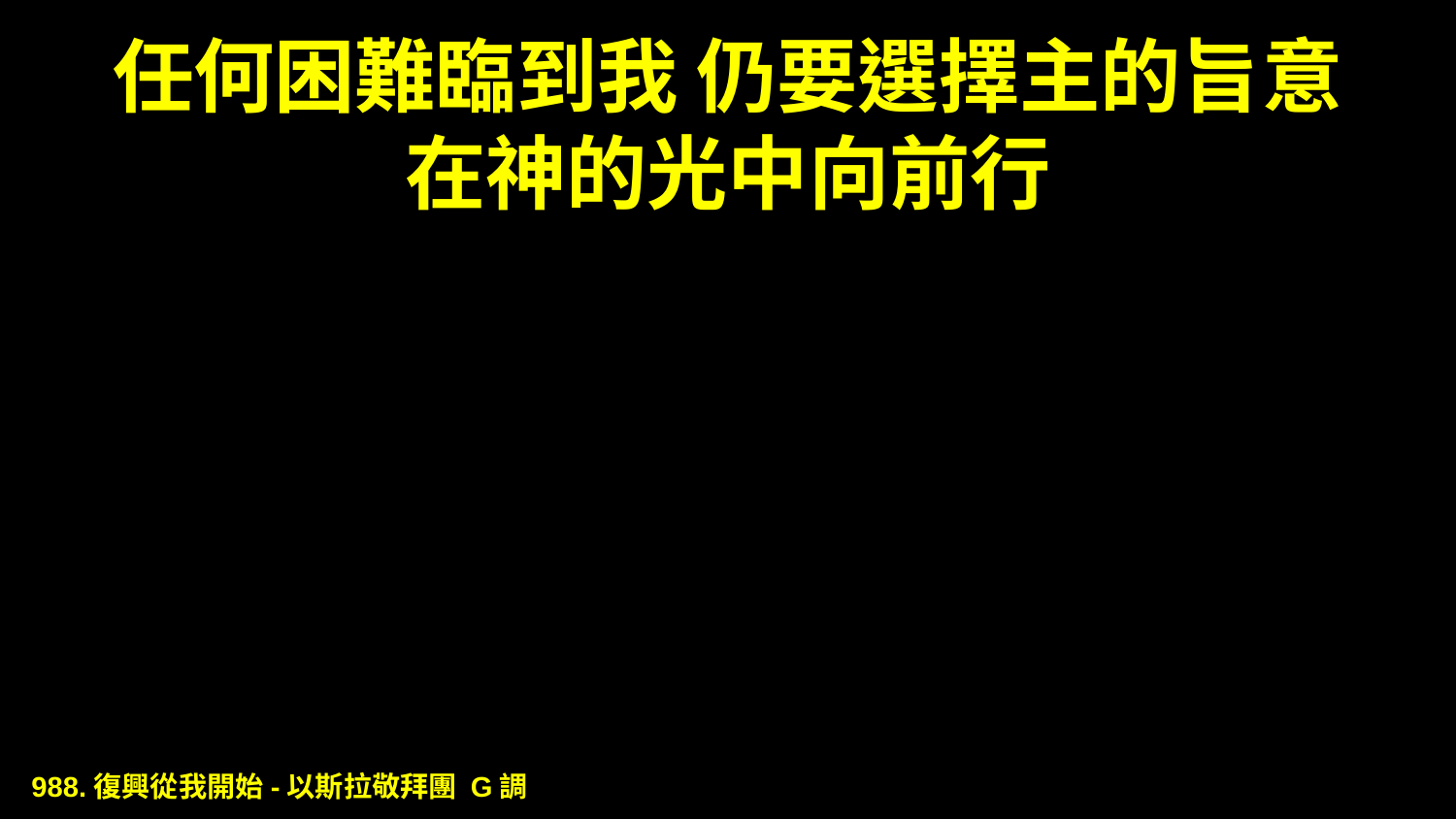

# 任何困難臨到我 仍要選擇主的旨意 在神的光中向前行
988.復興從我開始-以斯拉敬拜團 G調